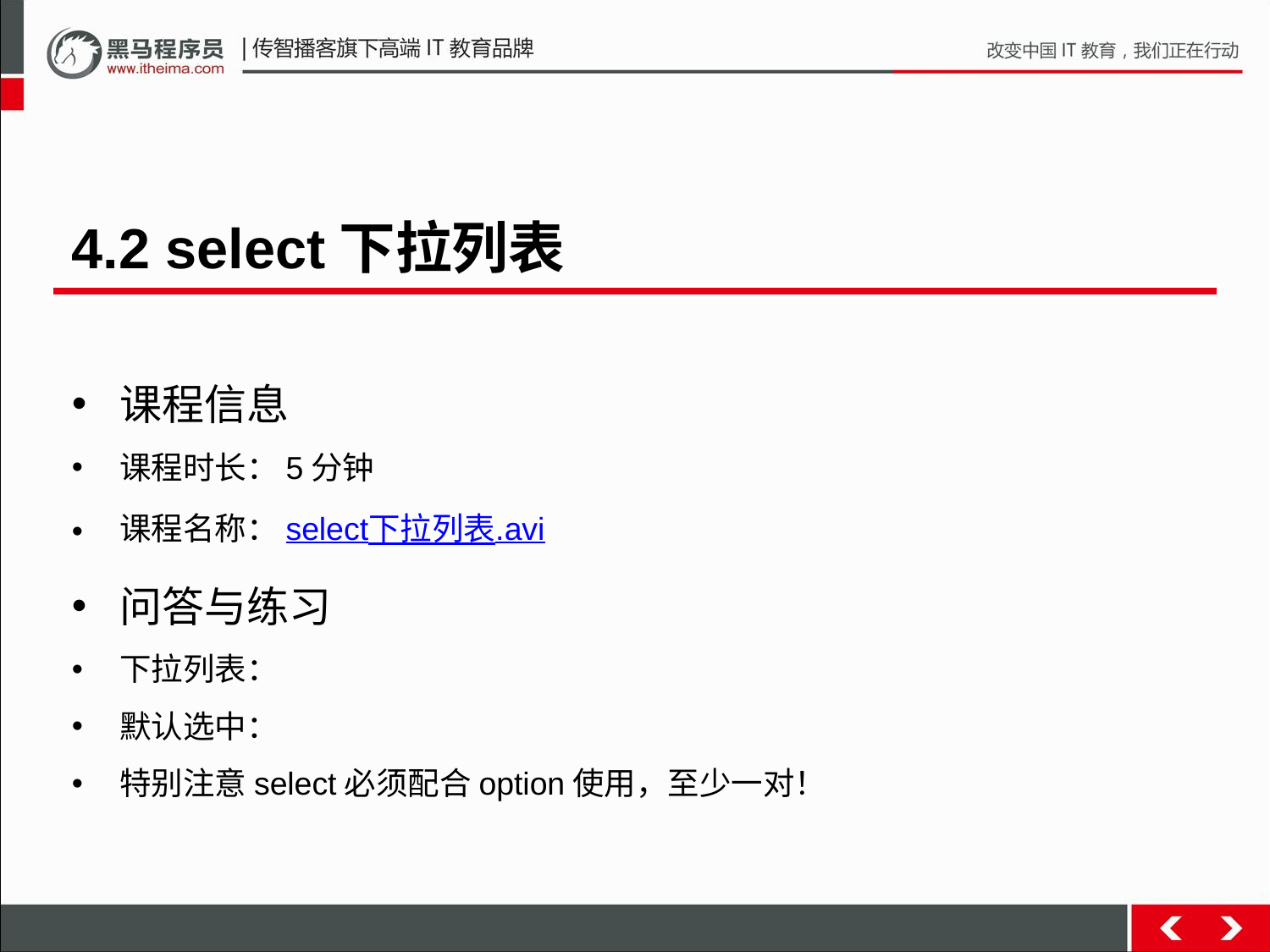

4.2 select下拉列表
课程信息
课程时长：5分钟
课程名称：select下拉列表.avi
问答与练习
下拉列表：
默认选中：
特别注意select必须配合option使用，至少一对！